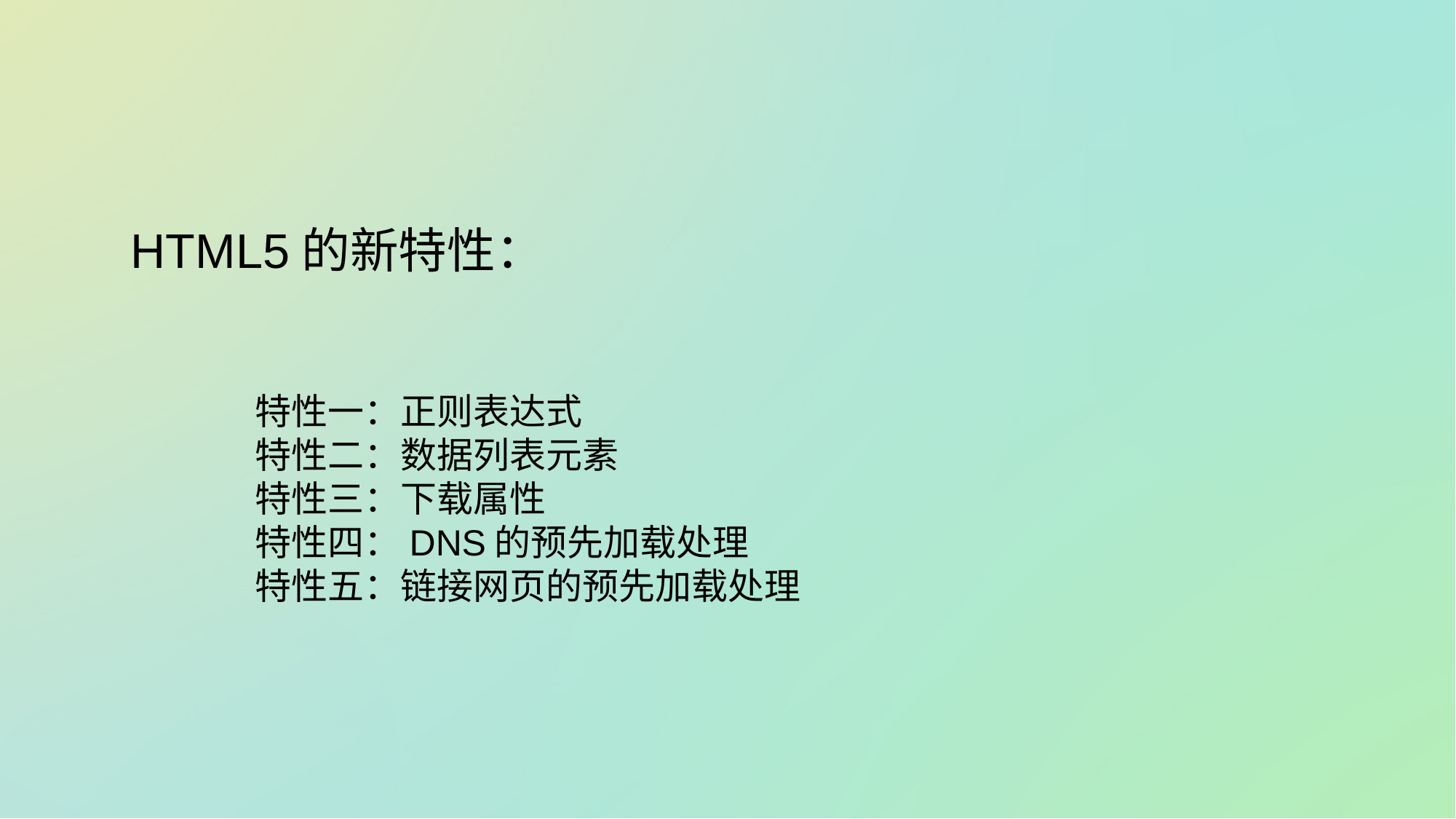

HTML5的新特性：
特性一：正则表达式
特性二：数据列表元素
特性三：下载属性
特性四：DNS的预先加载处理
特性五：链接网页的预先加载处理